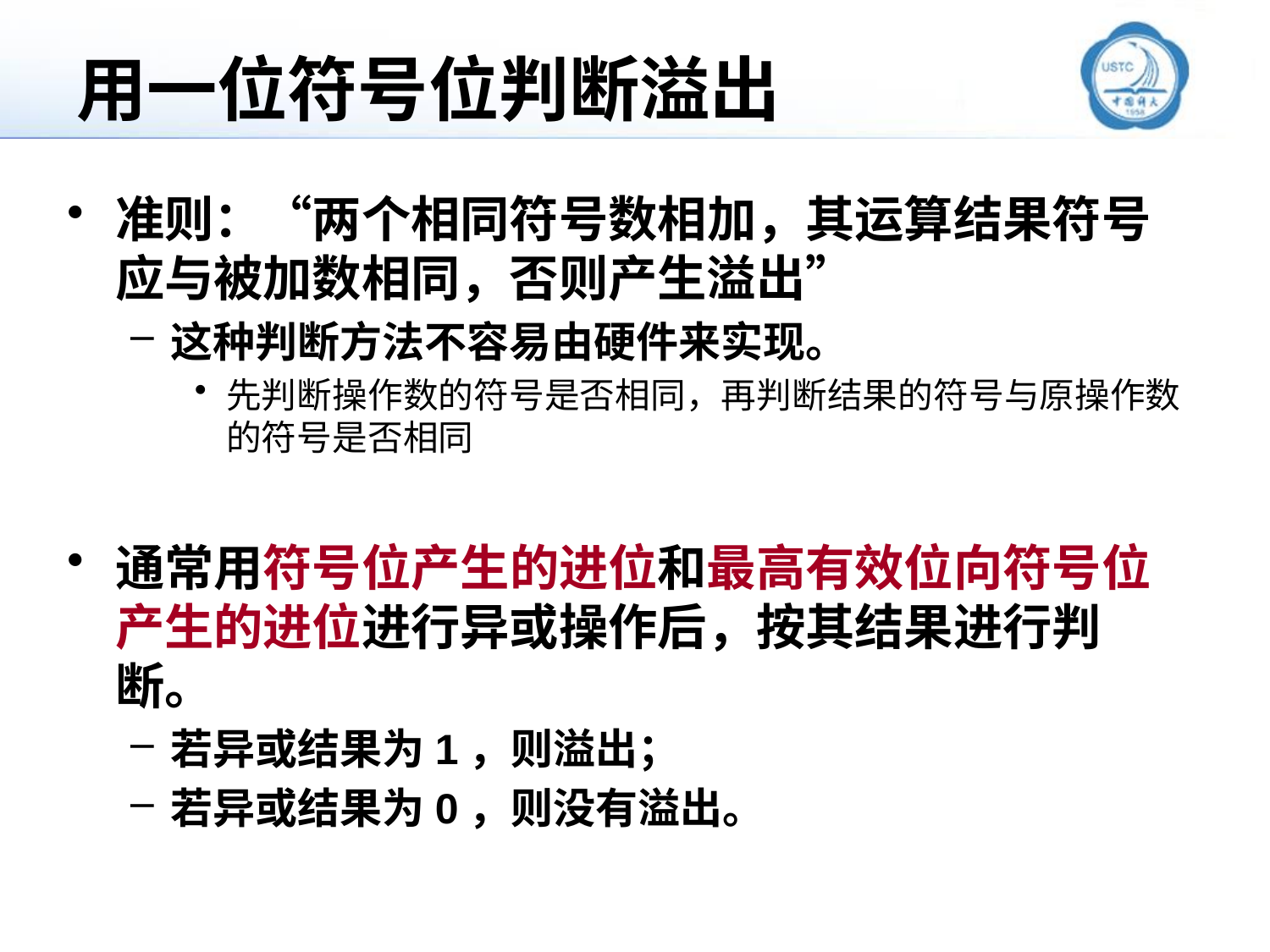

# 用一位符号位判断溢出
准则：“两个相同符号数相加，其运算结果符号应与被加数相同，否则产生溢出”
这种判断方法不容易由硬件来实现。
先判断操作数的符号是否相同，再判断结果的符号与原操作数的符号是否相同

通常用符号位产生的进位和最高有效位向符号位产生的进位进行异或操作后，按其结果进行判断。
若异或结果为1，则溢出；
若异或结果为0，则没有溢出。